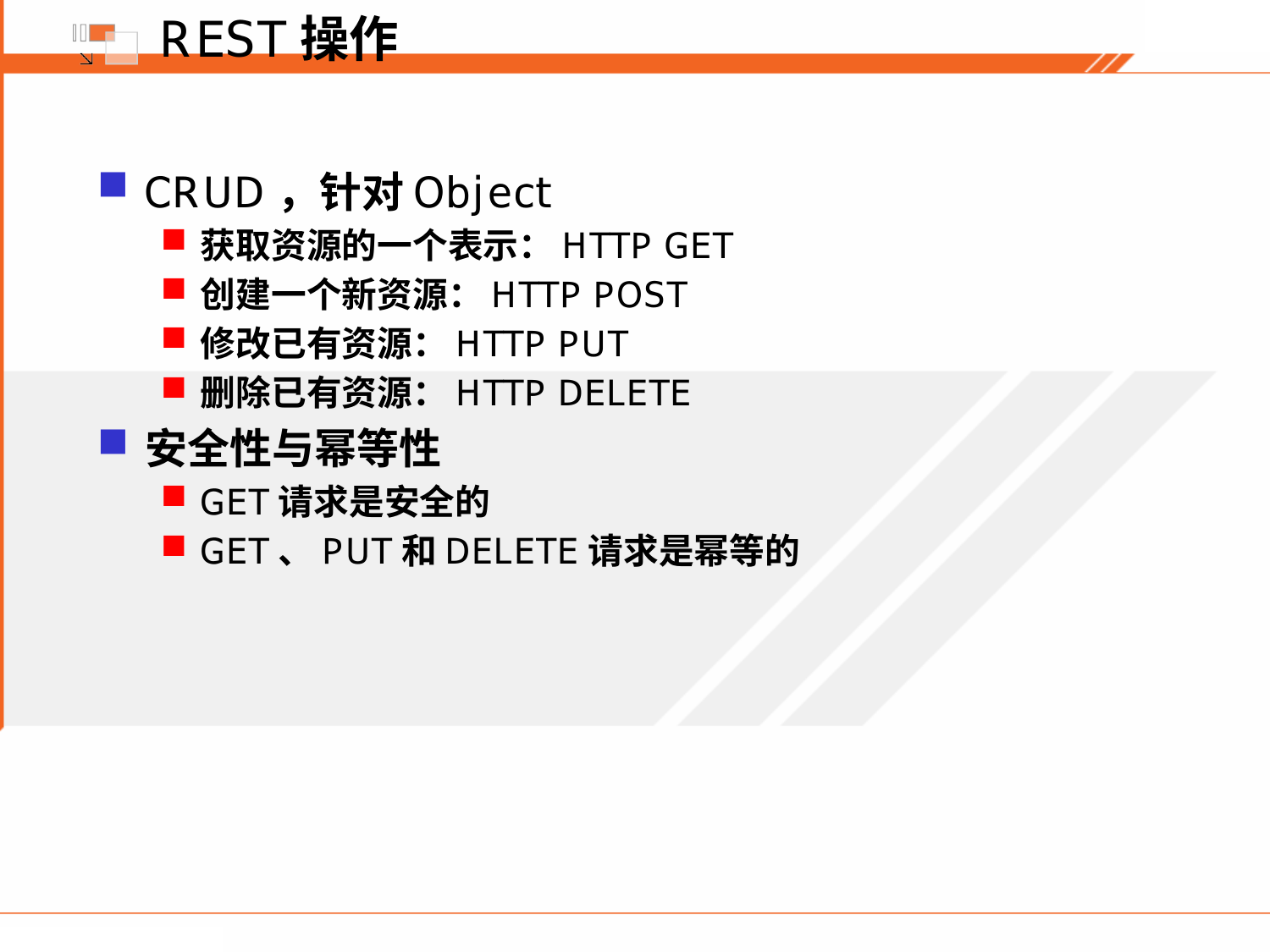

# REST操作
CRUD，针对Object
获取资源的一个表示：HTTP GET
创建一个新资源：HTTP POST
修改已有资源：HTTP PUT
删除已有资源：HTTP DELETE
安全性与幂等性
GET请求是安全的
GET、PUT和DELETE请求是幂等的